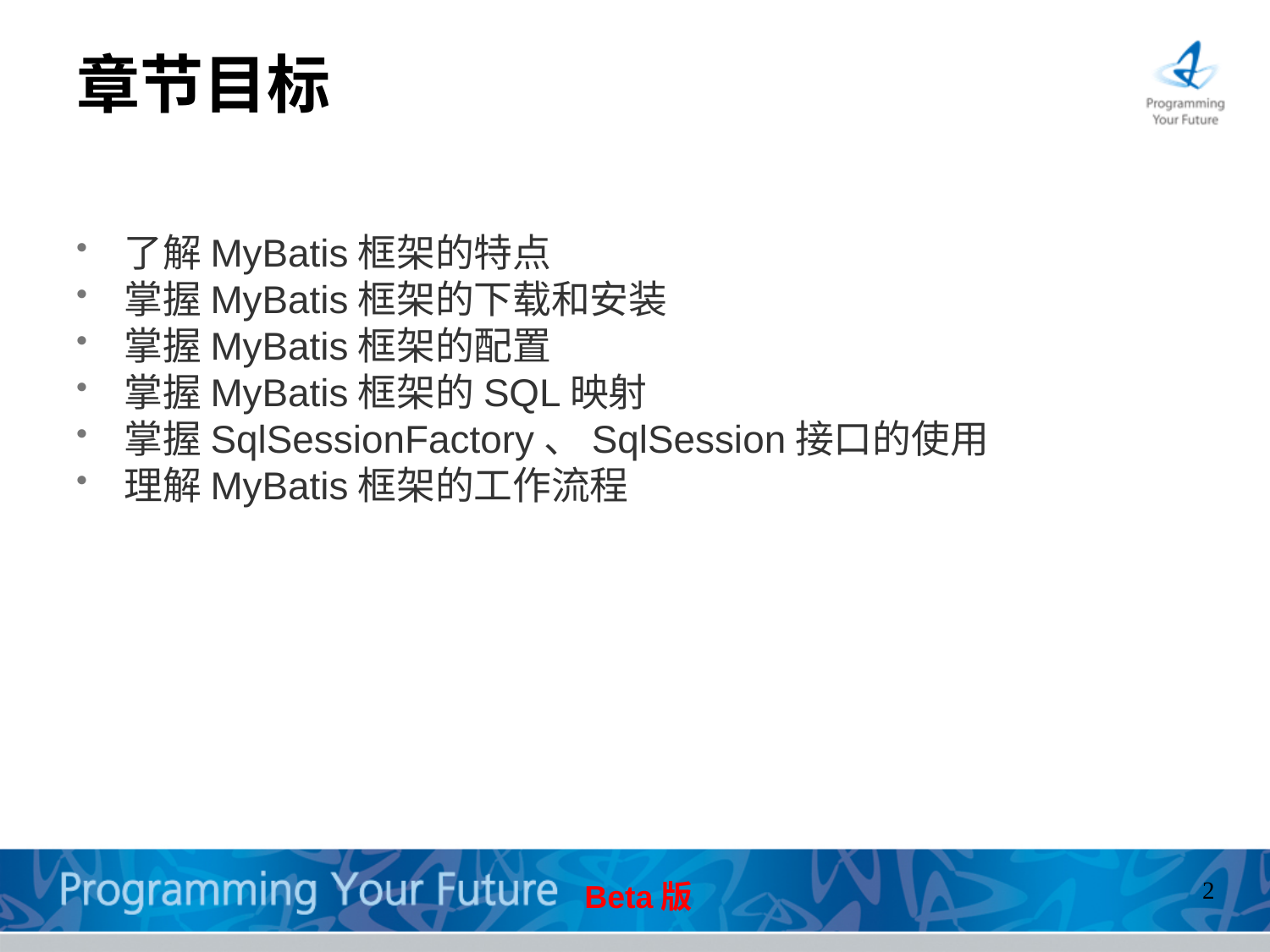

# 章节目标
了解MyBatis框架的特点
掌握MyBatis框架的下载和安装
掌握MyBatis框架的配置
掌握MyBatis框架的SQL映射
掌握SqlSessionFactory、SqlSession接口的使用
理解MyBatis框架的工作流程